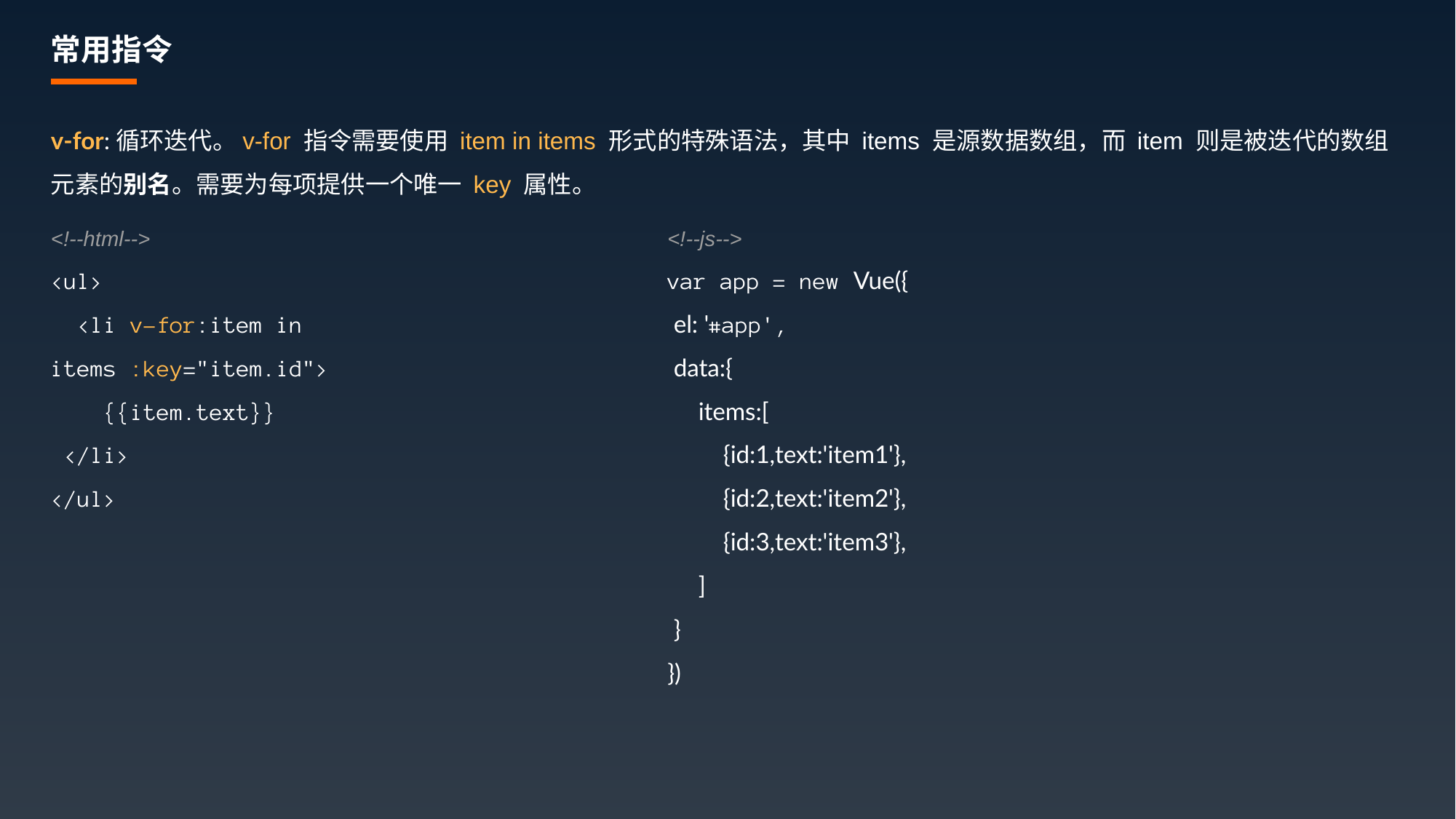

常用指令

v-for:循环迭代。v-for 指令需要使用 item in items 形式的特殊语法，其中 items 是源数据数组，而 item 则是被迭代的数组元素的别名。需要为每项提供一个唯一 key 属性。

<!--html-->
<ul>
  <li v-for:item in items :key="item.id">
    {{item.text}}
 </li>
</ul>

<!--js-->
var app = new Vue({
 el: '#app',
 data:{
     items:[
         {id:1,text:'item1'},
         {id:2,text:'item2'},
         {id:3,text:'item3'},
     ]
 }
})